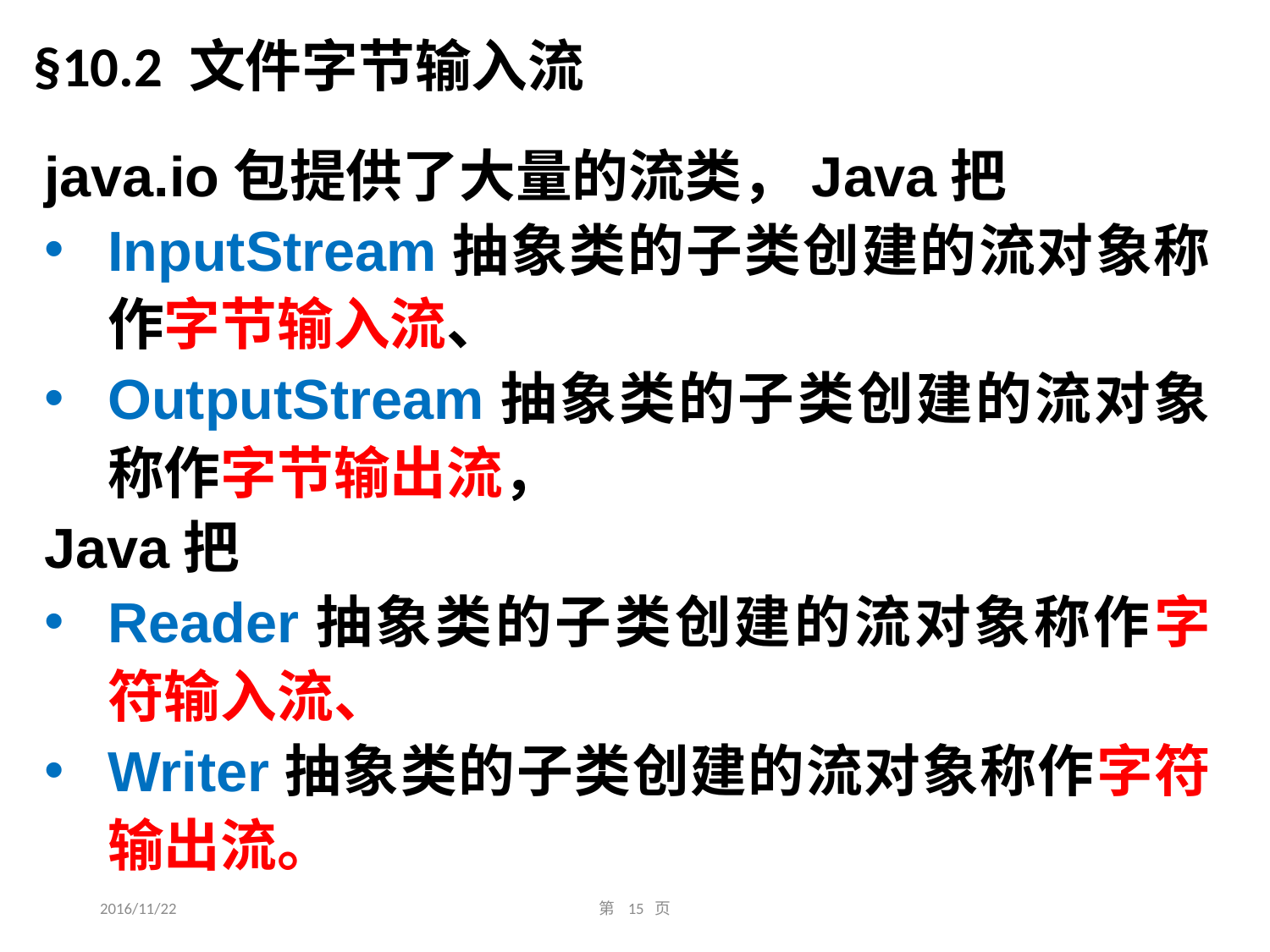

§10.2 文件字节输入流
java.io包提供了大量的流类，Java把
InputStream抽象类的子类创建的流对象称作字节输入流、
OutputStream抽象类的子类创建的流对象称作字节输出流，
Java把
Reader抽象类的子类创建的流对象称作字符输入流、
Writer抽象类的子类创建的流对象称作字符输出流。

2016/11/22
第  15  页